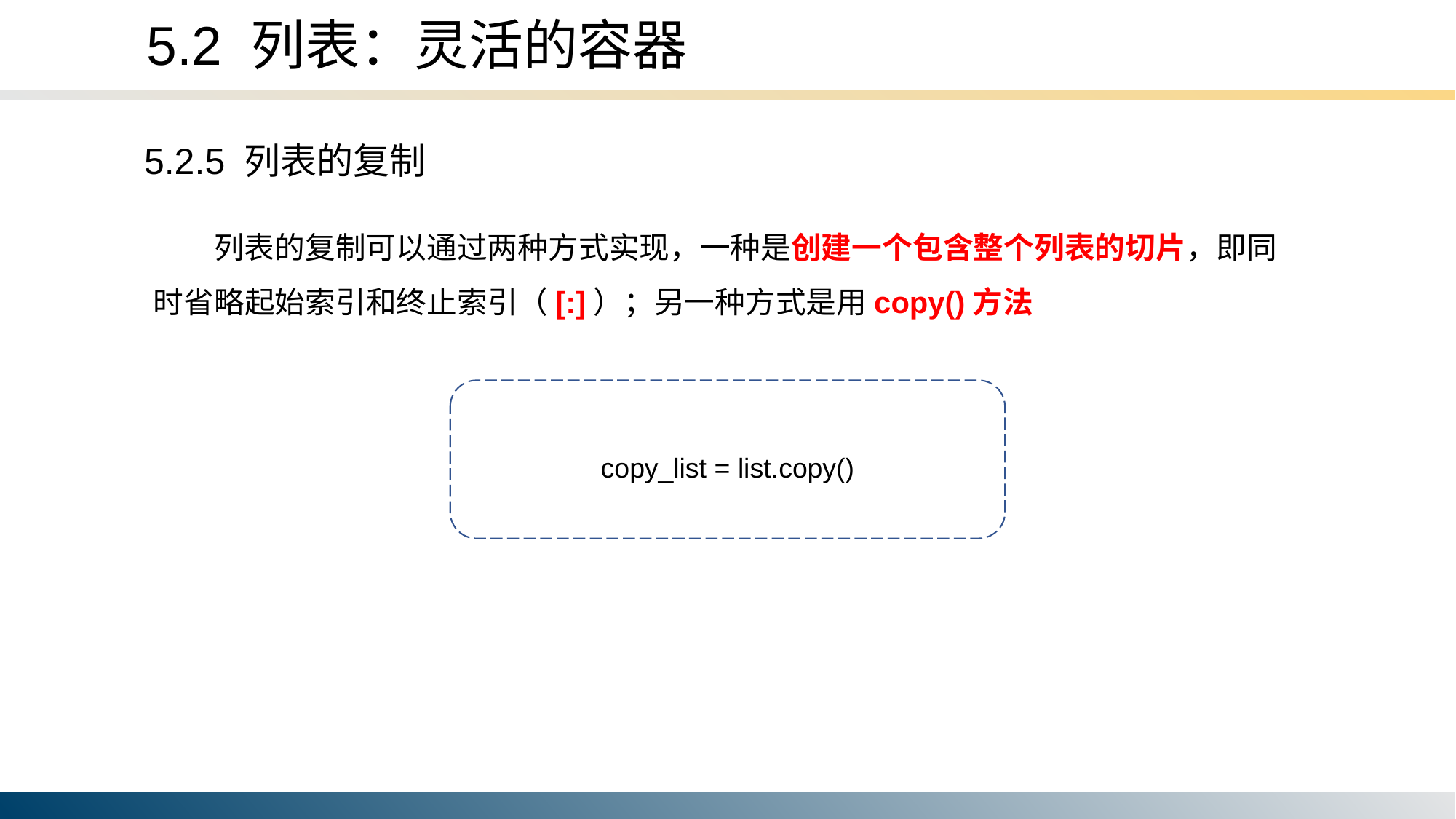

5.2 列表：灵活的容器
5.2.5 列表的复制
列表的复制可以通过两种方式实现，一种是创建一个包含整个列表的切片，即同时省略起始索引和终止索引（[:]）；另一种方式是用copy()方法

copy_list = list.copy()